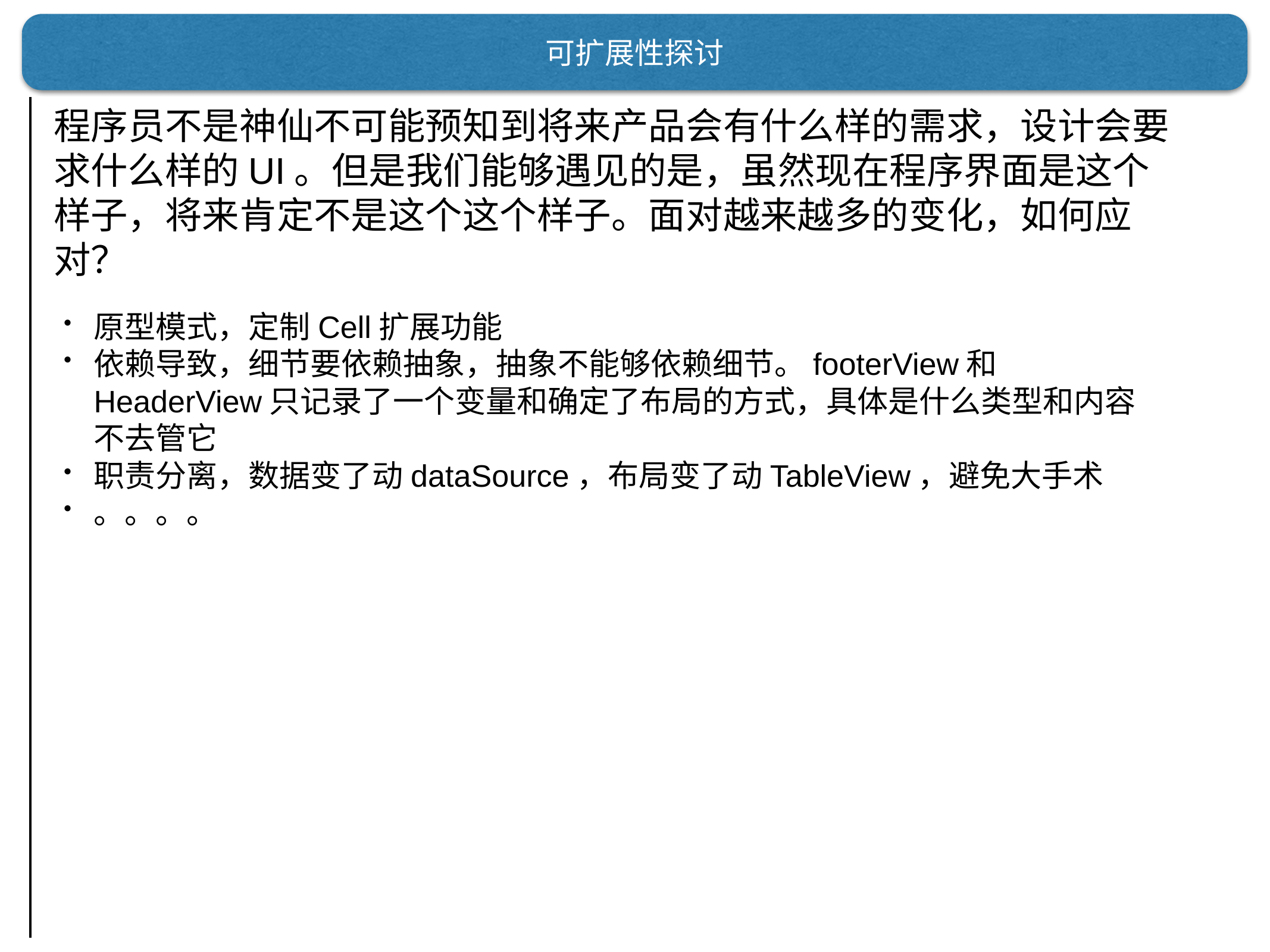

可扩展性探讨

程序员不是神仙不可能预知到将来产品会有什么样的需求，设计会要求什么样的UI。但是我们能够遇见的是，虽然现在程序界面是这个样子，将来肯定不是这个这个样子。面对越来越多的变化，如何应对？
原型模式，定制Cell扩展功能
依赖导致，细节要依赖抽象，抽象不能够依赖细节。footerView和HeaderView只记录了一个变量和确定了布局的方式，具体是什么类型和内容不去管它
职责分离，数据变了动dataSource，布局变了动TableView，避免大手术
。。。。